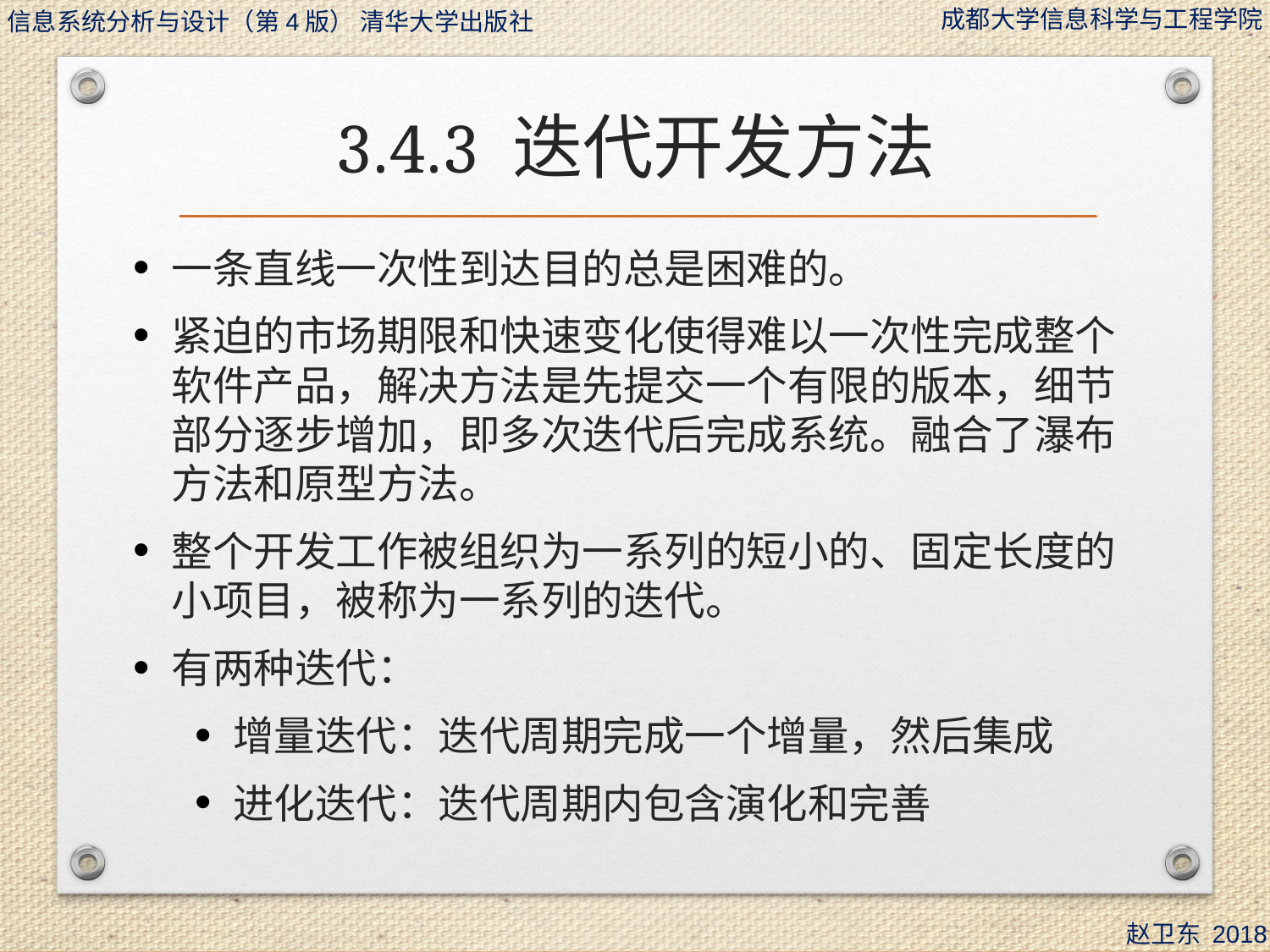

# 3.4.3 迭代开发方法
一条直线一次性到达目的总是困难的。
紧迫的市场期限和快速变化使得难以一次性完成整个软件产品，解决方法是先提交一个有限的版本，细节部分逐步增加，即多次迭代后完成系统。融合了瀑布方法和原型方法。
整个开发工作被组织为一系列的短小的、固定长度的小项目，被称为一系列的迭代。
有两种迭代：
增量迭代：迭代周期完成一个增量，然后集成
进化迭代：迭代周期内包含演化和完善